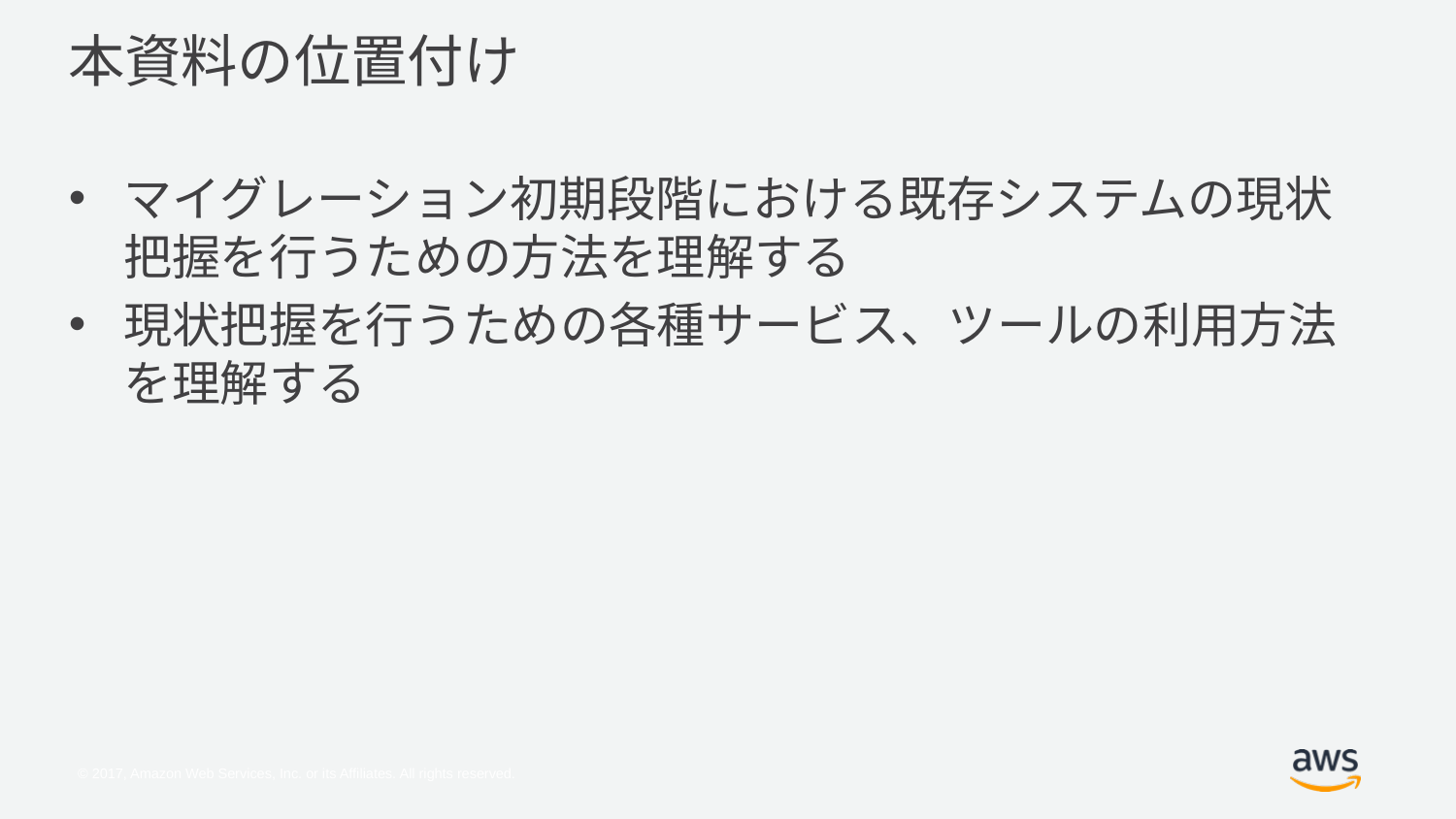

# 本資料の位置付け
マイグレーション初期段階における既存システムの現状把握を行うための方法を理解する
現状把握を行うための各種サービス、ツールの利用方法を理解する